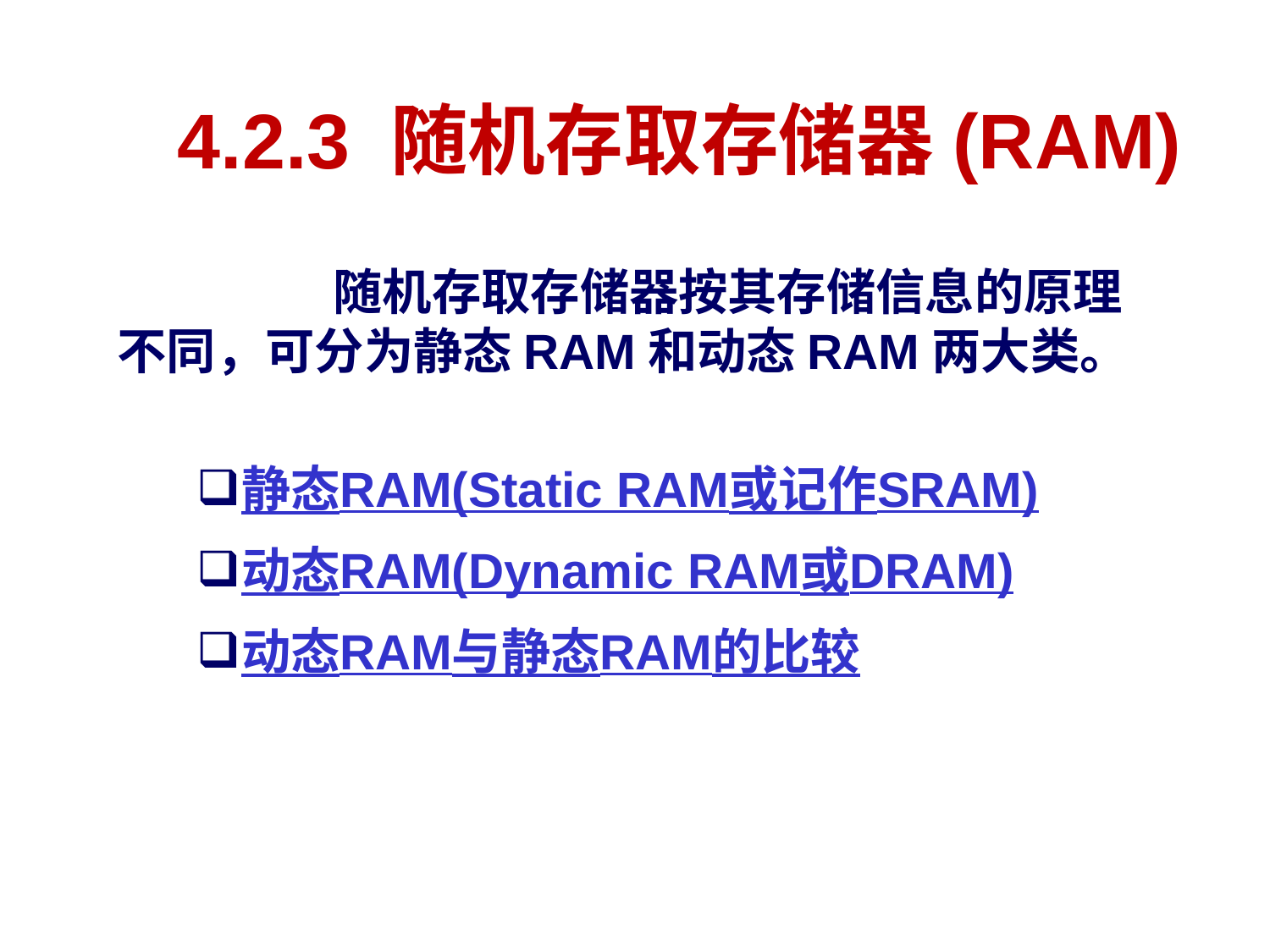

# 4.2.3 随机存取存储器(RAM)
		       随机存取存储器按其存储信息的原理不同，可分为静态RAM和动态RAM两大类。

静态RAM(Static RAM或记作SRAM)
动态RAM(Dynamic RAM或DRAM)
动态RAM与静态RAM的比较